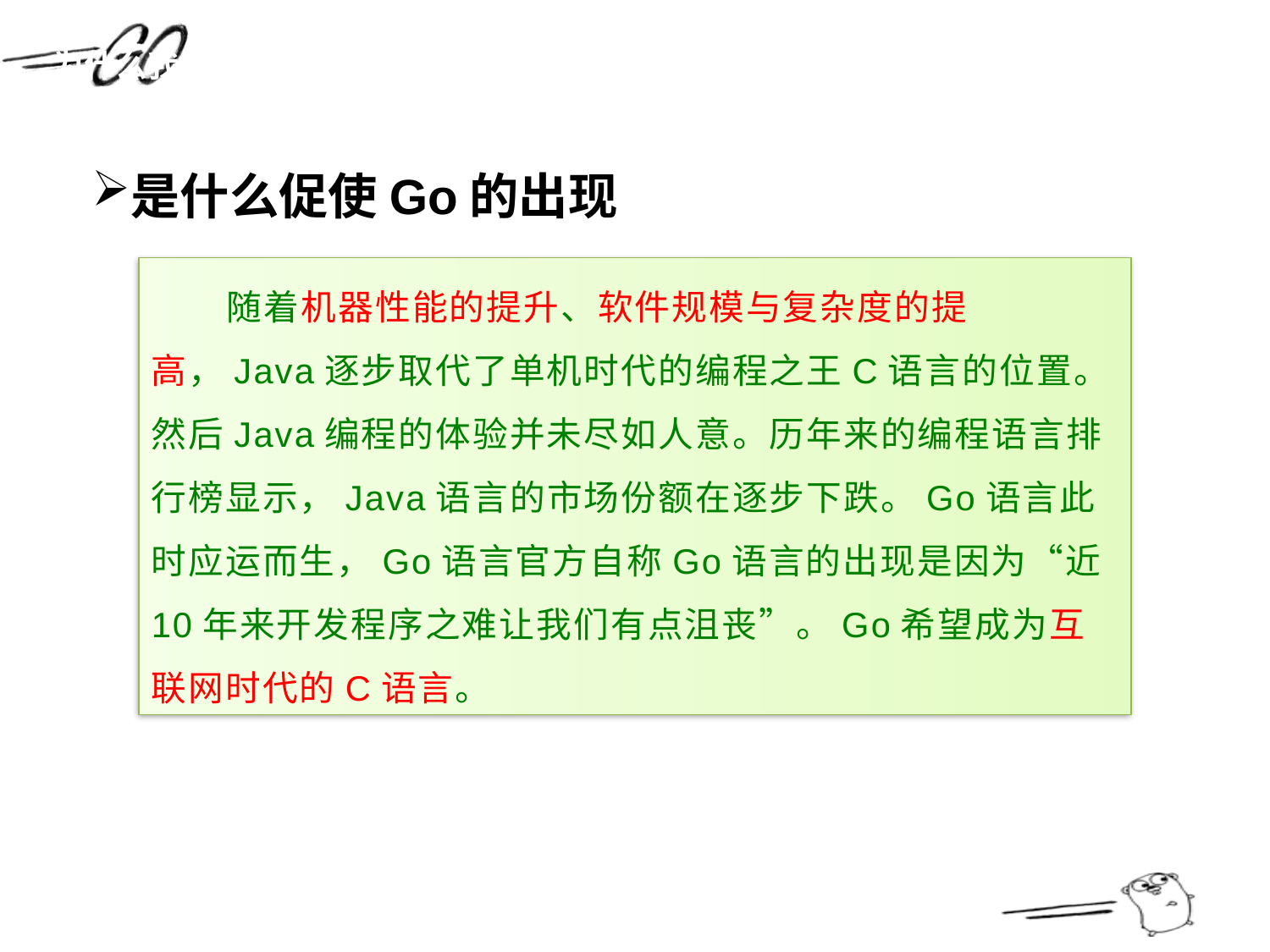

为什么我们需要Go语言
是什么促使Go的出现
       随着机器性能的提升、软件规模与复杂度的提高，Java逐步取代了单机时代的编程之王C语言的位置。然后Java编程的体验并未尽如人意。历年来的编程语言排行榜显示，Java语言的市场份额在逐步下跌。Go语言此时应运而生，Go语言官方自称Go语言的出现是因为“近10年来开发程序之难让我们有点沮丧”。Go希望成为互联网时代的C语言。
7